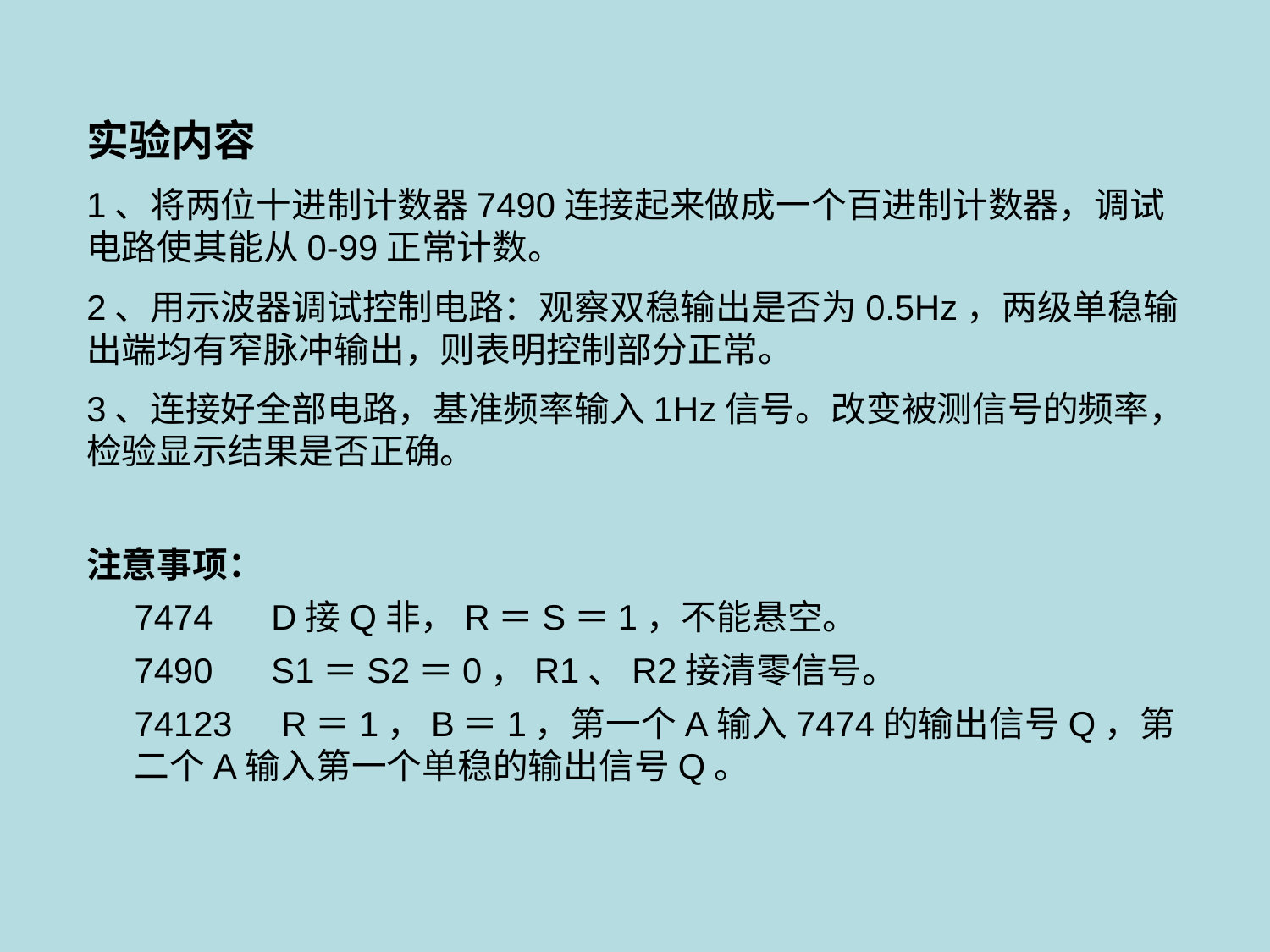

实验内容
1、将两位十进制计数器7490连接起来做成一个百进制计数器，调试电路使其能从0-99正常计数。
2、用示波器调试控制电路：观察双稳输出是否为0.5Hz，两级单稳输出端均有窄脉冲输出，则表明控制部分正常。
3、连接好全部电路，基准频率输入1Hz信号。改变被测信号的频率，检验显示结果是否正确。

注意事项：
	7474      D接Q非，R＝S＝1，不能悬空。
	7490      S1＝S2＝0，R1、R2接清零信号。
	74123     R＝1，B＝1，第一个A输入7474的输出信号Q，第二个A输入第一个单稳的输出信号Q。